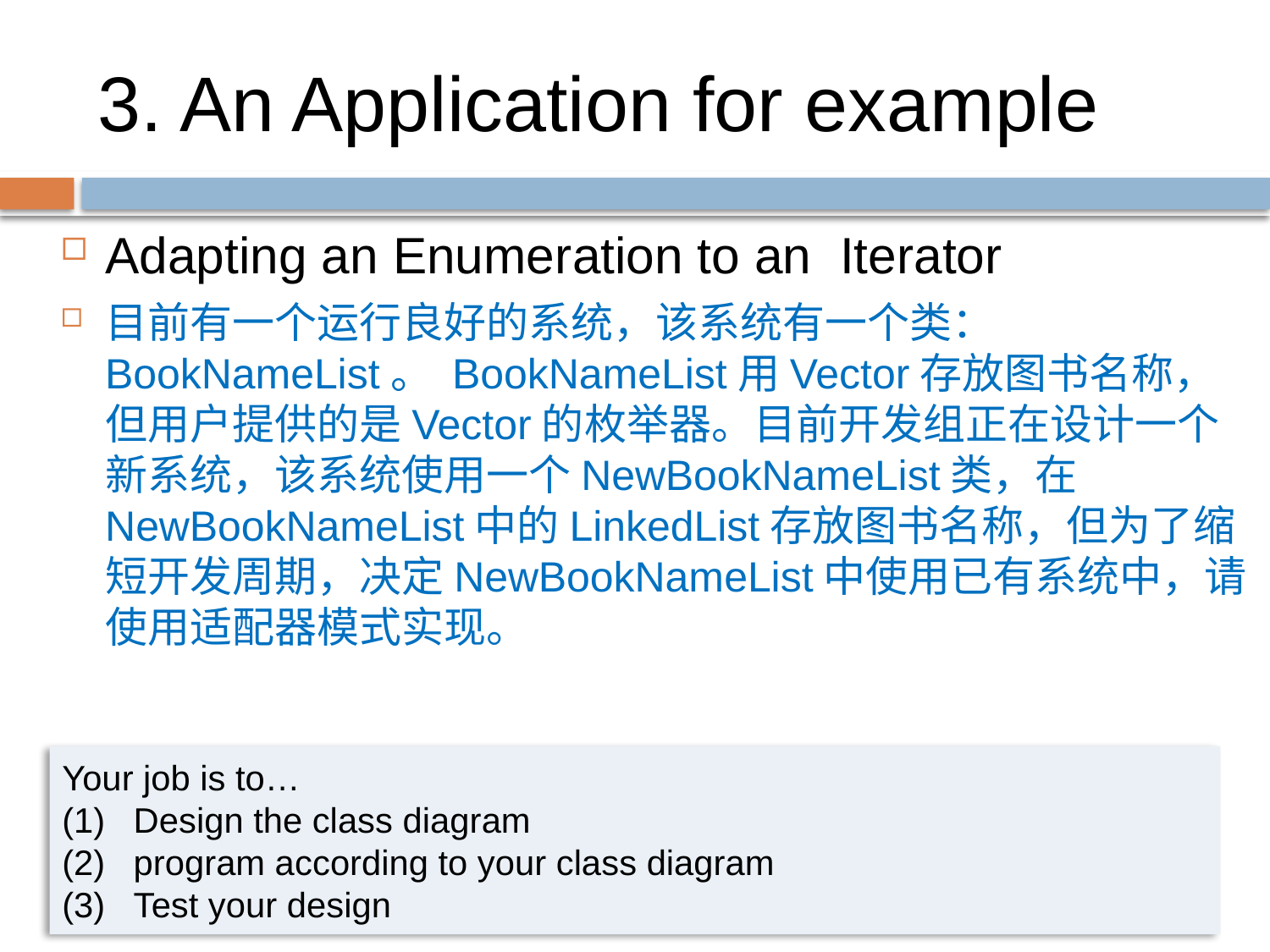

# 3. An Application for example
Adapting an Enumeration to an  Iterator
目前有一个运行良好的系统，该系统有一个类：BookNameList。 BookNameList用Vector存放图书名称，但用户提供的是Vector的枚举器。目前开发组正在设计一个新系统，该系统使用一个NewBookNameList类，在NewBookNameList中的LinkedList存放图书名称，但为了缩短开发周期，决定NewBookNameList中使用已有系统中，请使用适配器模式实现。
Your job is to…
Design the class diagram
program according to your class diagram
Test your design